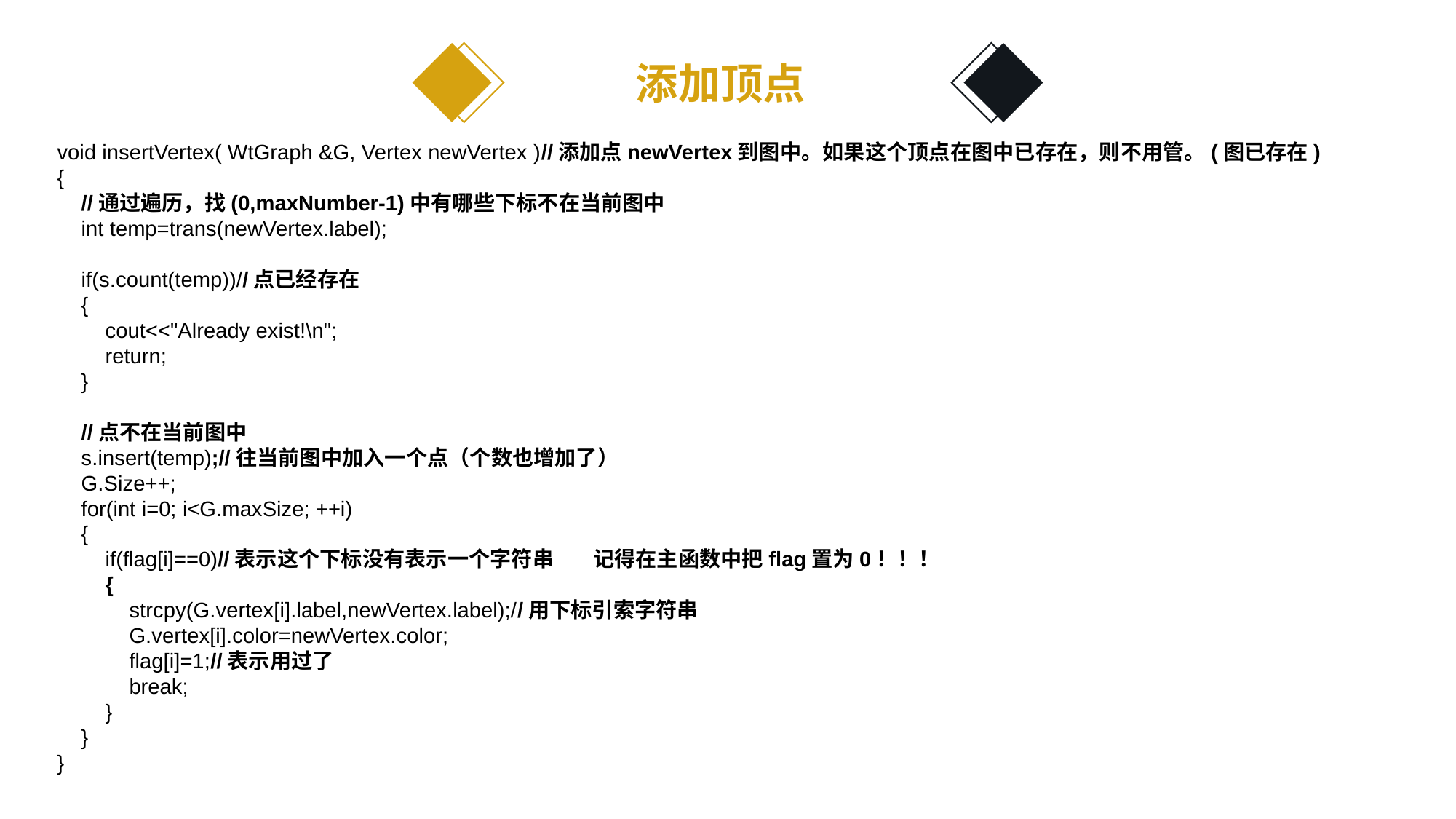

添加顶点
void insertVertex( WtGraph &G, Vertex newVertex )//添加点newVertex到图中。如果这个顶点在图中已存在，则不用管。(图已存在)
{
    //通过遍历，找(0,maxNumber-1)中有哪些下标不在当前图中
    int temp=trans(newVertex.label);

    if(s.count(temp))//点已经存在
    {
        cout<<"Already exist!\n";
        return;
    }

    //点不在当前图中
    s.insert(temp);//往当前图中加入一个点（个数也增加了）
    G.Size++;
    for(int i=0; i<G.maxSize; ++i)
    {
        if(flag[i]==0)//表示这个下标没有表示一个字符串        记得在主函数中把flag置为0！！！
        {
            strcpy(G.vertex[i].label,newVertex.label);//用下标引索字符串
            G.vertex[i].color=newVertex.color;
            flag[i]=1;//表示用过了
            break;
        }
    }
}